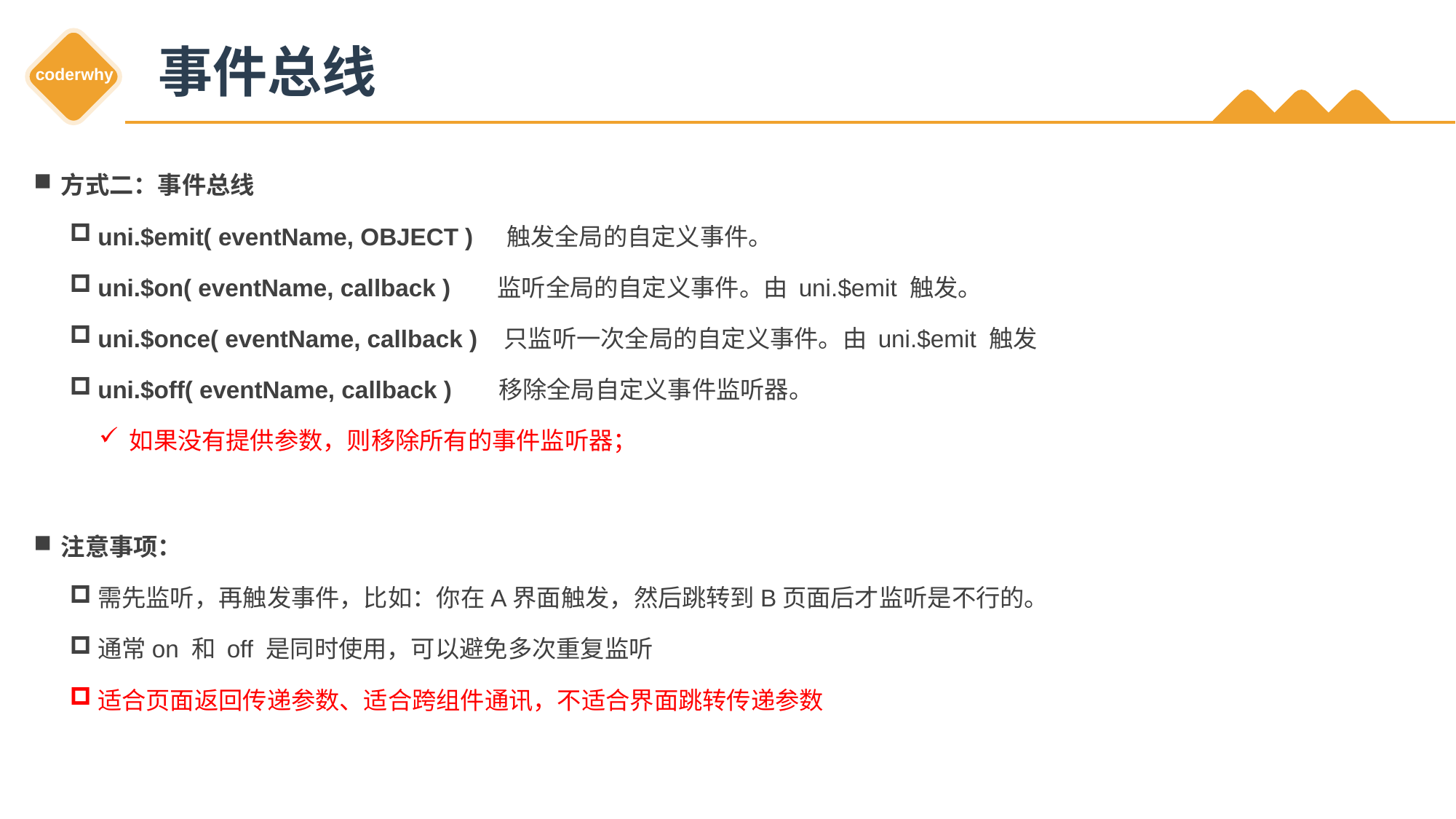

# 事件总线
方式二：事件总线
uni.$emit( eventName, OBJECT )    触发全局的自定义事件。
uni.$on( eventName, callback )      监听全局的自定义事件。由 uni.$emit 触发。
uni.$once( eventName, callback )   只监听一次全局的自定义事件。由 uni.$emit 触发
uni.$off( eventName, callback )      移除全局自定义事件监听器。
如果没有提供参数，则移除所有的事件监听器；

注意事项：
需先监听，再触发事件，比如：你在A界面触发，然后跳转到B页面后才监听是不行的。
通常on 和 off 是同时使用，可以避免多次重复监听
适合页面返回传递参数、适合跨组件通讯，不适合界面跳转传递参数